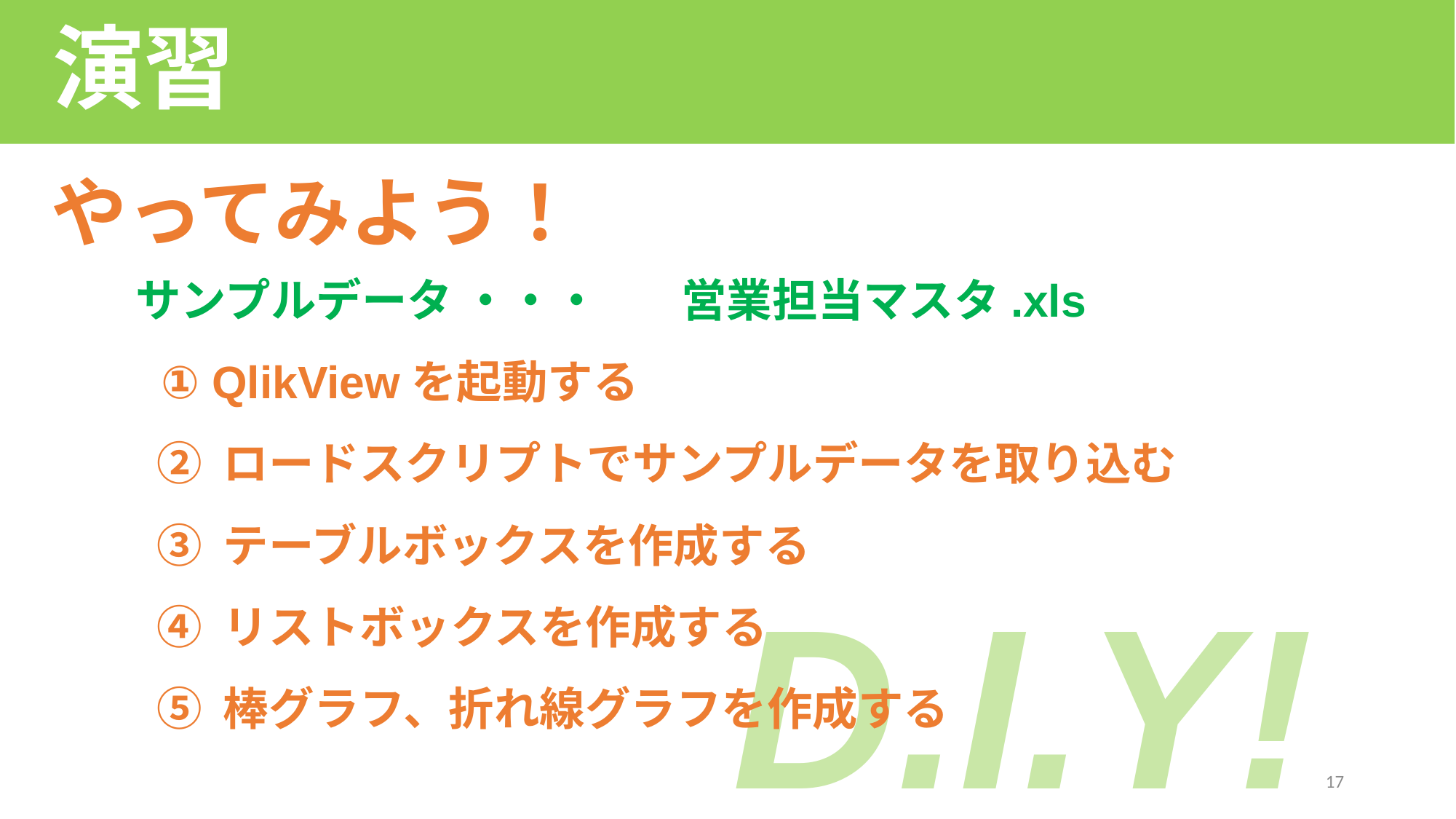

演習
やってみよう！
サンプルデータ	・・・	営業担当マスタ.xls
  ① QlikViewを起動する
  ② ロードスクリプトでサンプルデータを取り込む
  ③ テーブルボックスを作成する
  ④ リストボックスを作成する
  ⑤ 棒グラフ、折れ線グラフを作成する
# D.I.Y!
17